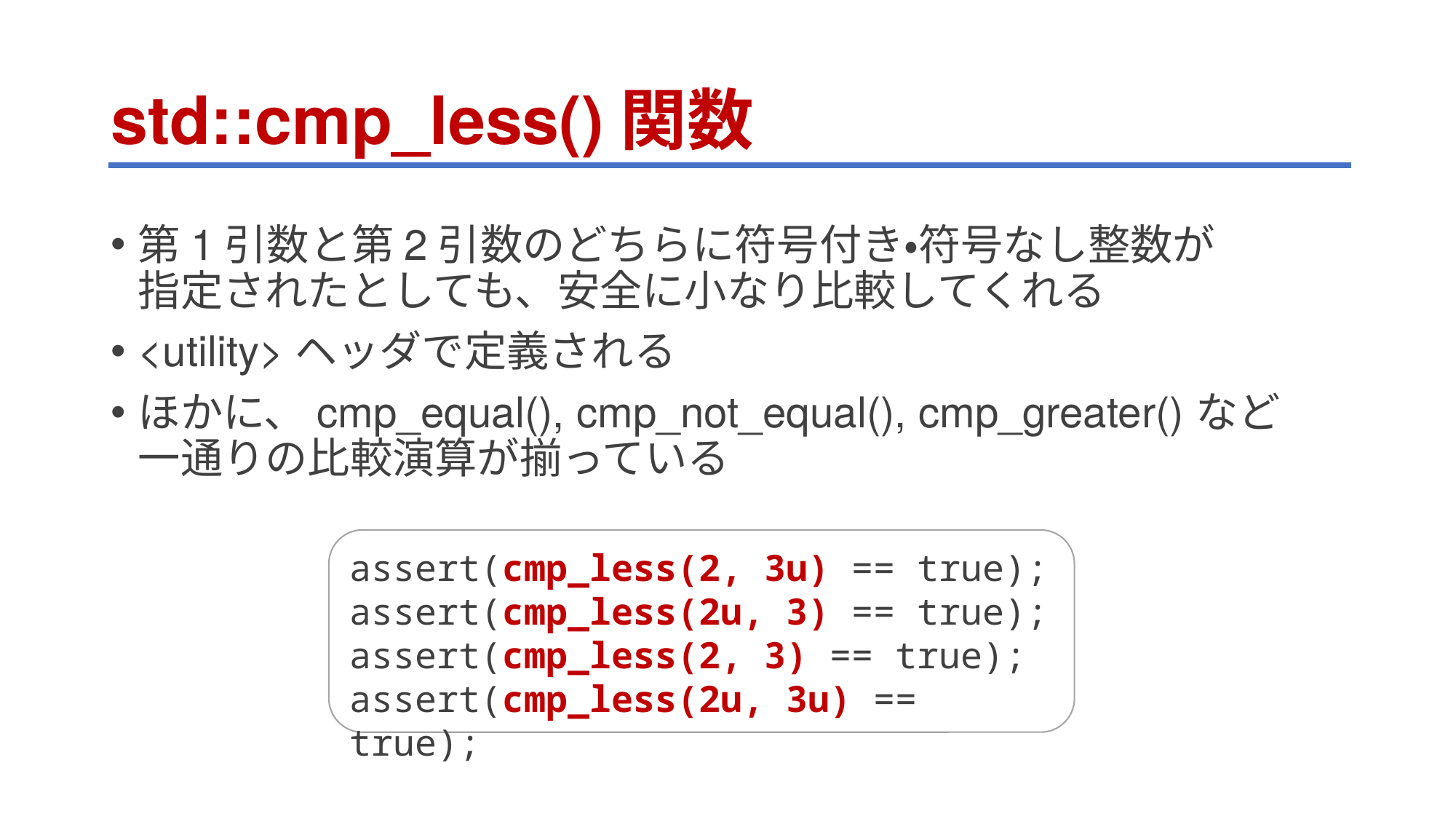

# std::cmp_less()関数
第1引数と第2引数のどちらに符号付き・符号なし整数が
指定されたとしても、安全に小なり比較してくれる
<utility>ヘッダで定義される
ほかに、cmp_equal(), cmp_not_equal(), cmp_greater()など
一通りの比較演算が揃っている
assert(cmp_less(2, 3u) == true);
assert(cmp_less(2u, 3) == true);
assert(cmp_less(2, 3) == true);
assert(cmp_less(2u, 3u) == true);